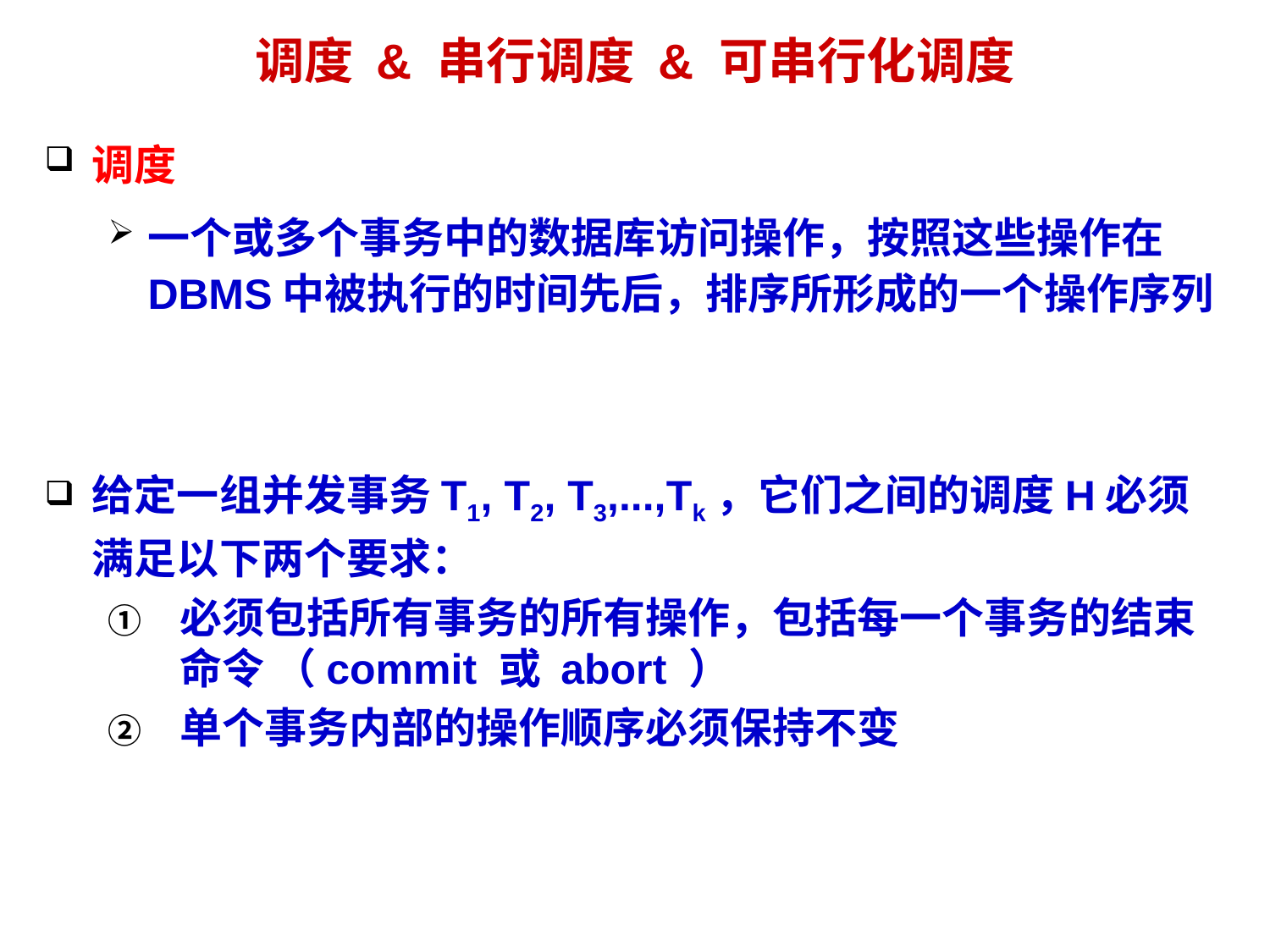

# 调度 & 串行调度 & 可串行化调度
调度
一个或多个事务中的数据库访问操作，按照这些操作在DBMS中被执行的时间先后，排序所形成的一个操作序列
给定一组并发事务T1, T2, T3,...,Tk，它们之间的调度H必须满足以下两个要求：
必须包括所有事务的所有操作，包括每一个事务的结束命令 （commit 或 abort ）
单个事务内部的操作顺序必须保持不变